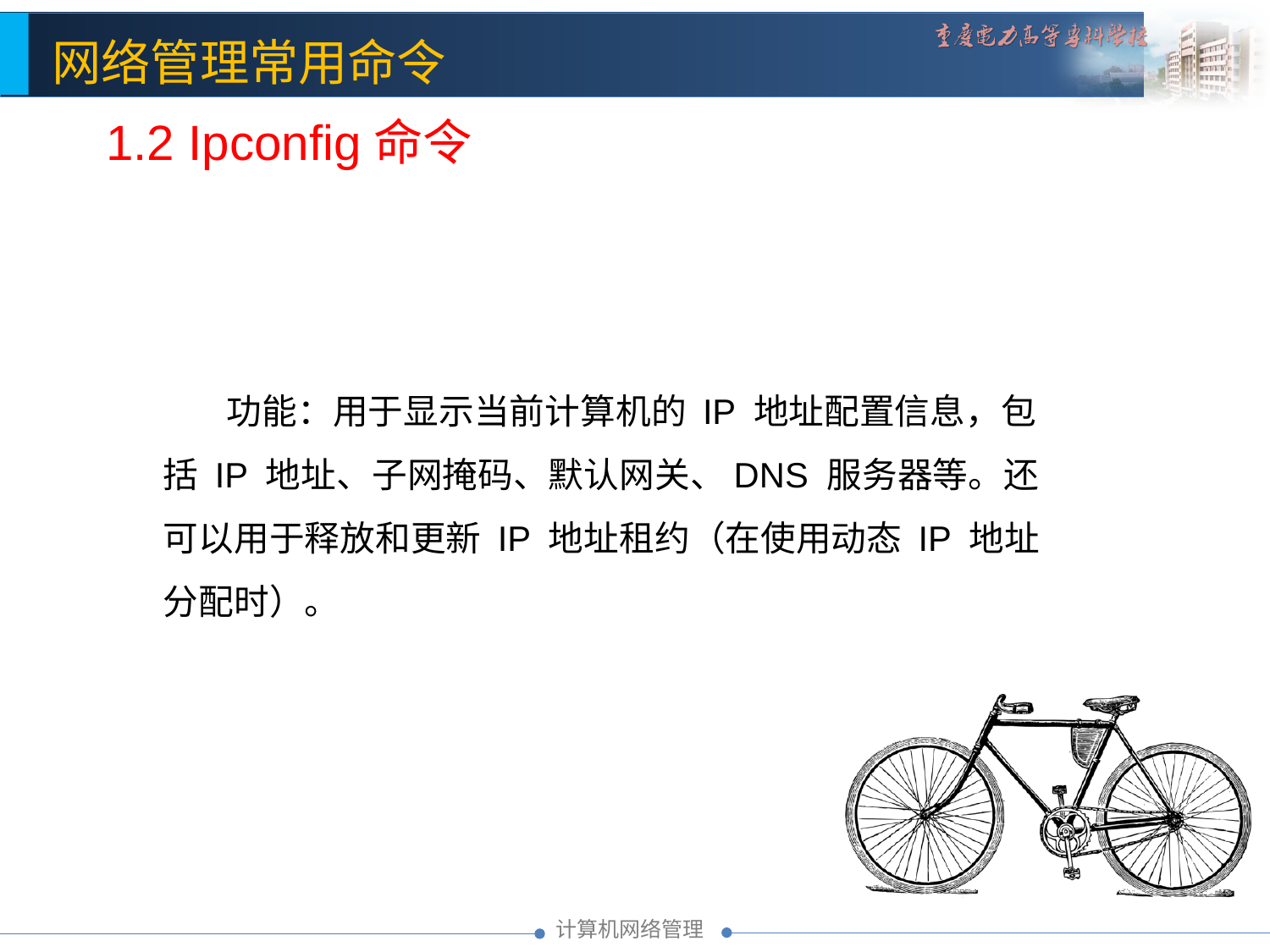

1.2 Ipconfig命令
功能：用于显示当前计算机的 IP 地址配置信息，包括 IP 地址、子网掩码、默认网关、DNS 服务器等。还可以用于释放和更新 IP 地址租约（在使用动态 IP 地址分配时）。